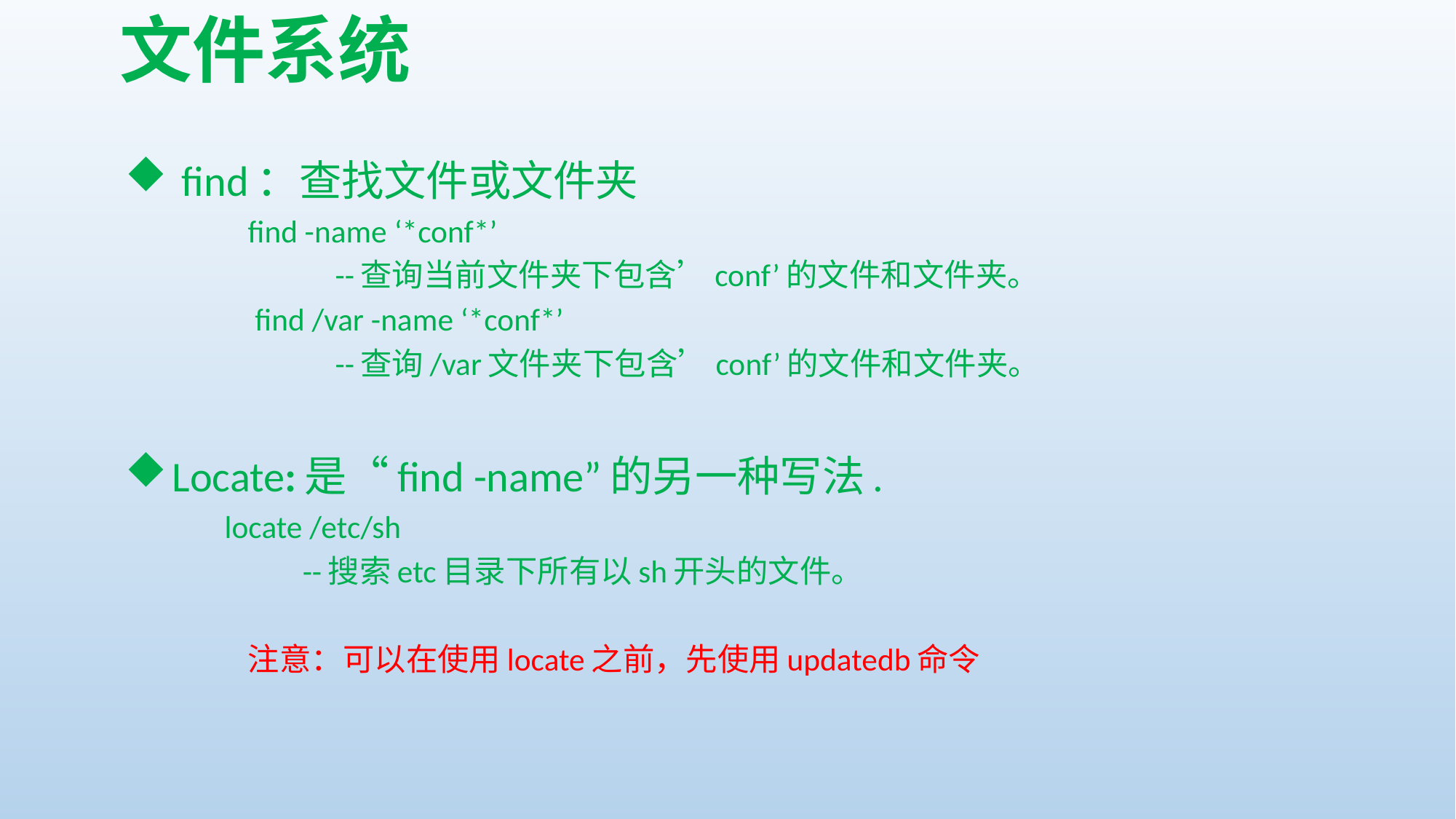

# 文件系统
 find：查找文件或文件夹
		find -name ‘*conf*’
			--查询当前文件夹下包含’conf’的文件和文件夹。
		 find /var -name ‘*conf*’
			--查询/var文件夹下包含’conf’的文件和文件夹。

Locate:是“find -name”的另一种写法.
              locate /etc/sh
                         --搜索etc目录下所有以sh开头的文件。

		注意：可以在使用locate之前，先使用updatedb命令